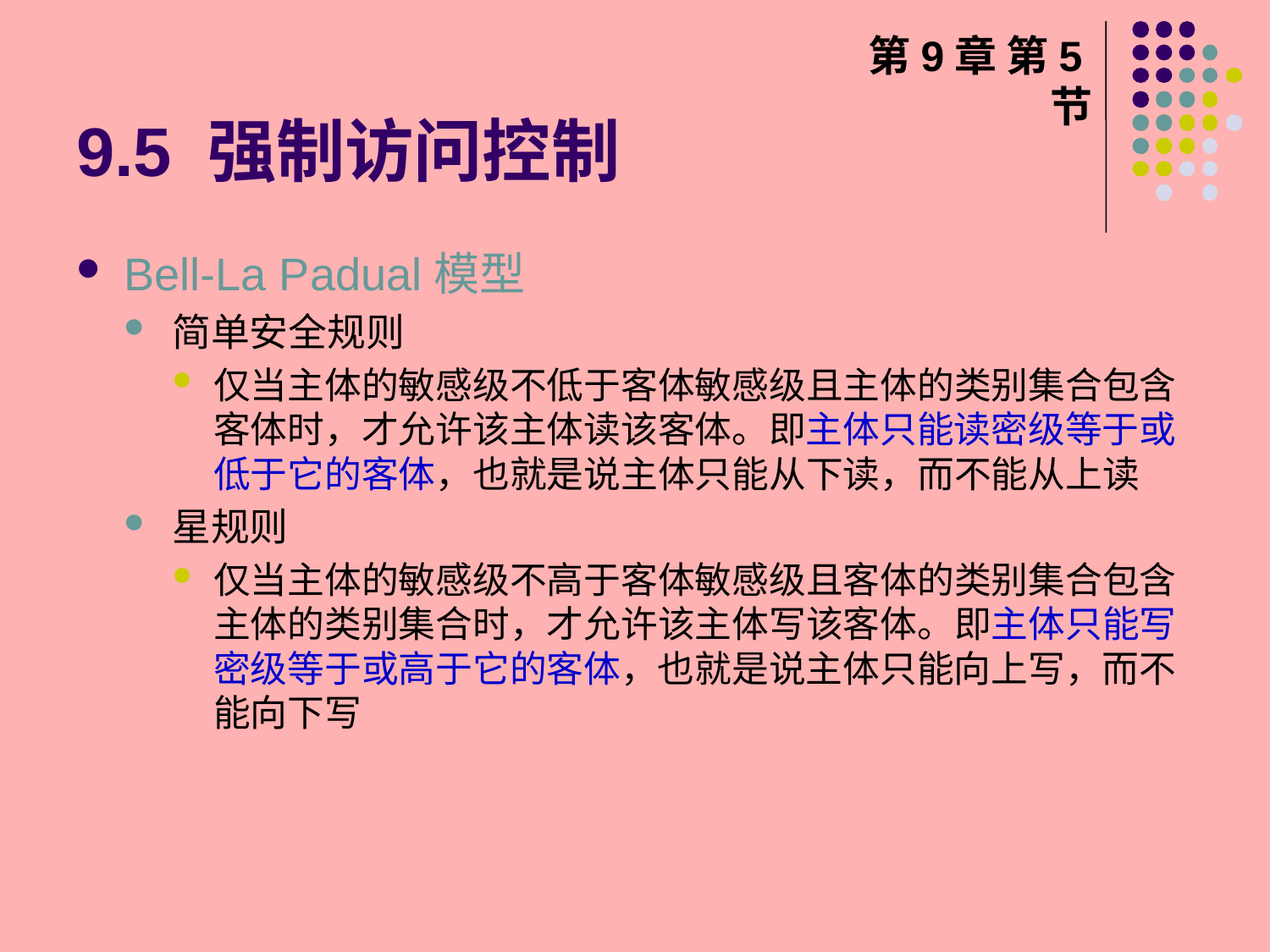

# 9.5 强制访问控制
第9章 第5节
Bell-La Padual模型
简单安全规则
仅当主体的敏感级不低于客体敏感级且主体的类别集合包含客体时，才允许该主体读该客体。即主体只能读密级等于或低于它的客体，也就是说主体只能从下读，而不能从上读
星规则
仅当主体的敏感级不高于客体敏感级且客体的类别集合包含主体的类别集合时，才允许该主体写该客体。即主体只能写密级等于或高于它的客体，也就是说主体只能向上写，而不能向下写